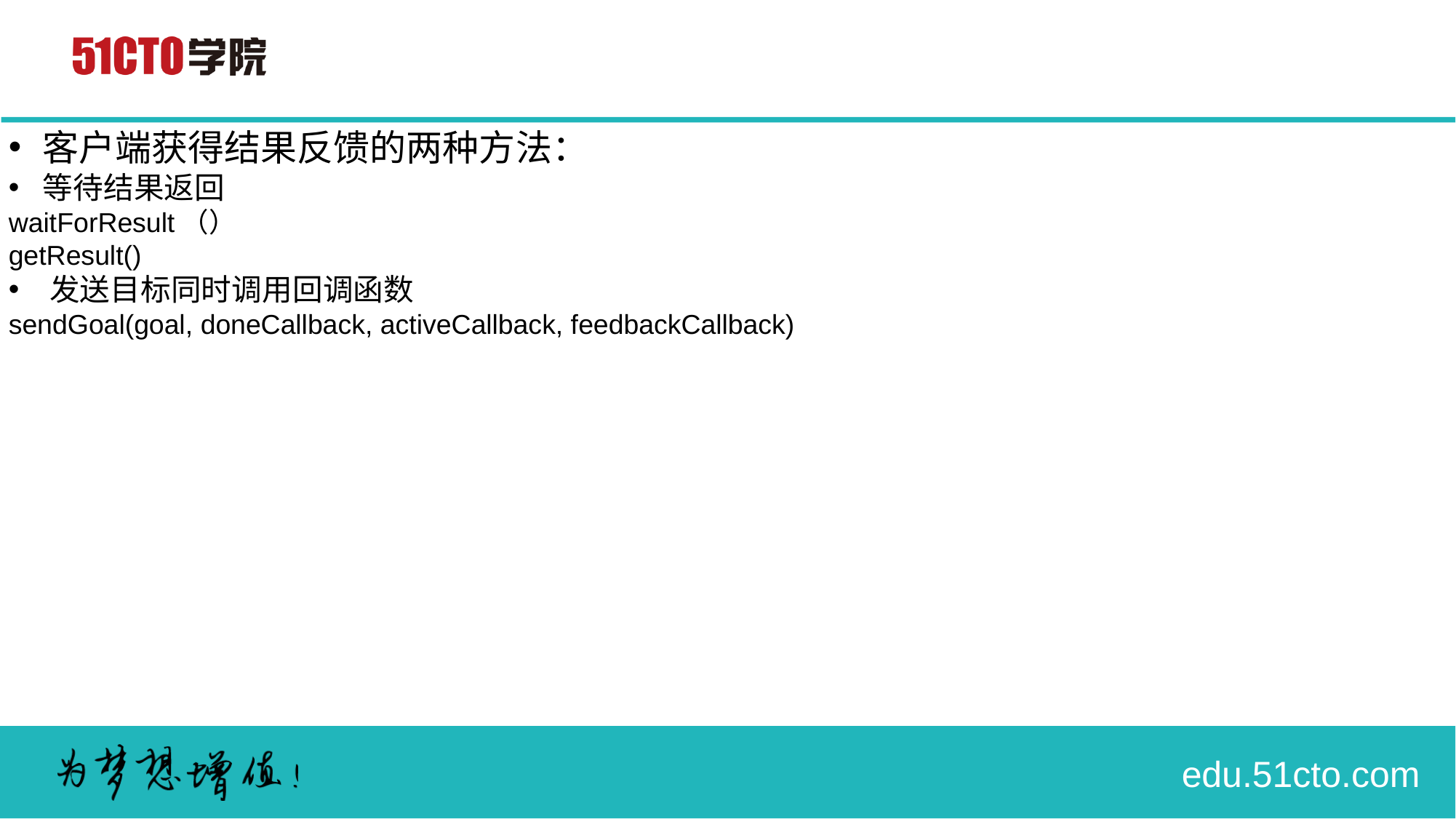

客户端获得结果反馈的两种方法：
等待结果返回
waitForResult（）
getResult()
发送目标同时调用回调函数
sendGoal(goal, doneCallback, activeCallback, feedbackCallback)